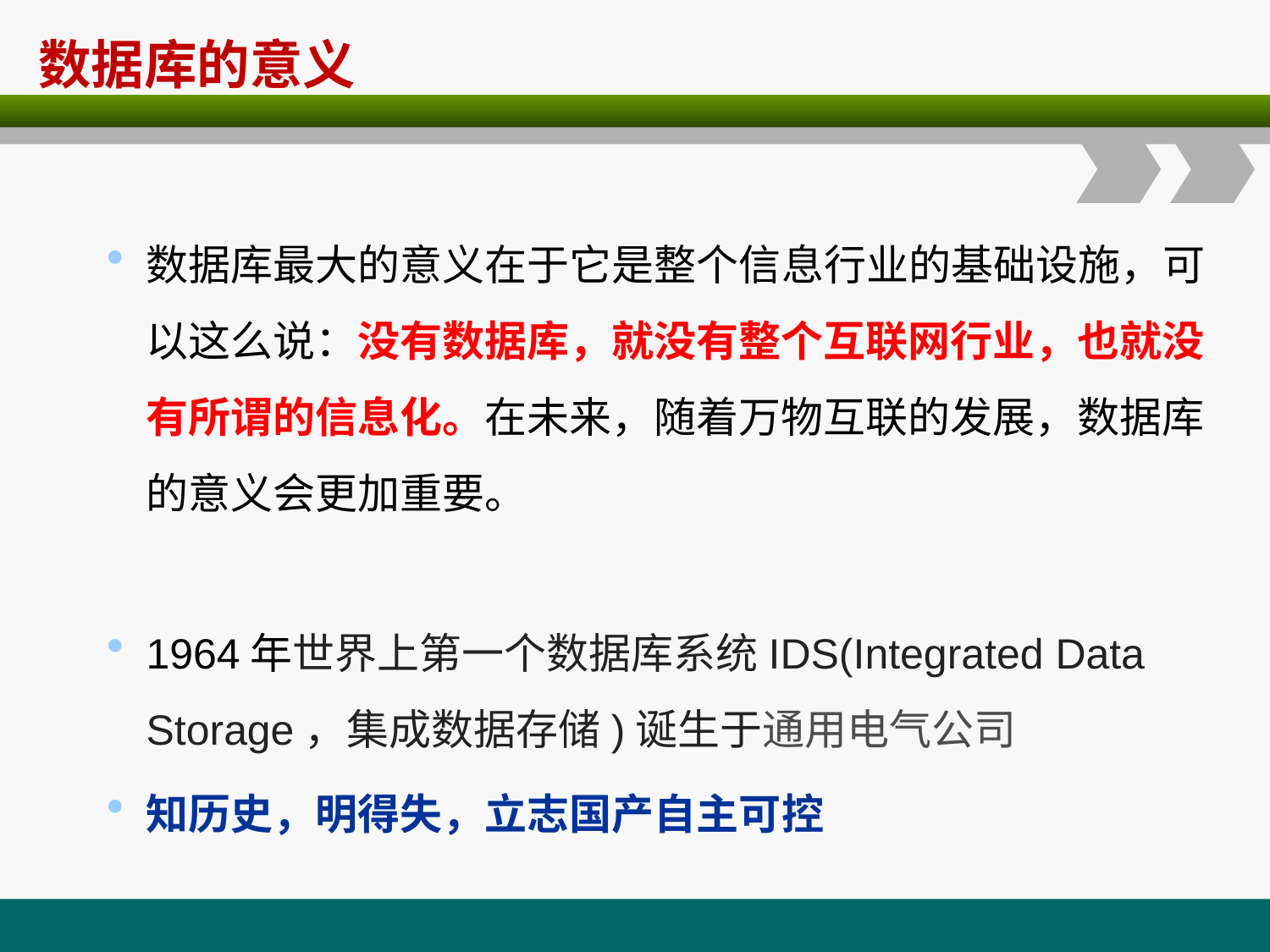

# 数据库的意义
数据库最大的意义在于它是整个信息行业的基础设施，可以这么说：没有数据库，就没有整个互联网行业，也就没有所谓的信息化。在未来，随着万物互联的发展，数据库的意义会更加重要。

1964年世界上第一个数据库系统IDS(Integrated Data Storage，集成数据存储)诞生于通用电气公司
知历史，明得失，立志国产自主可控